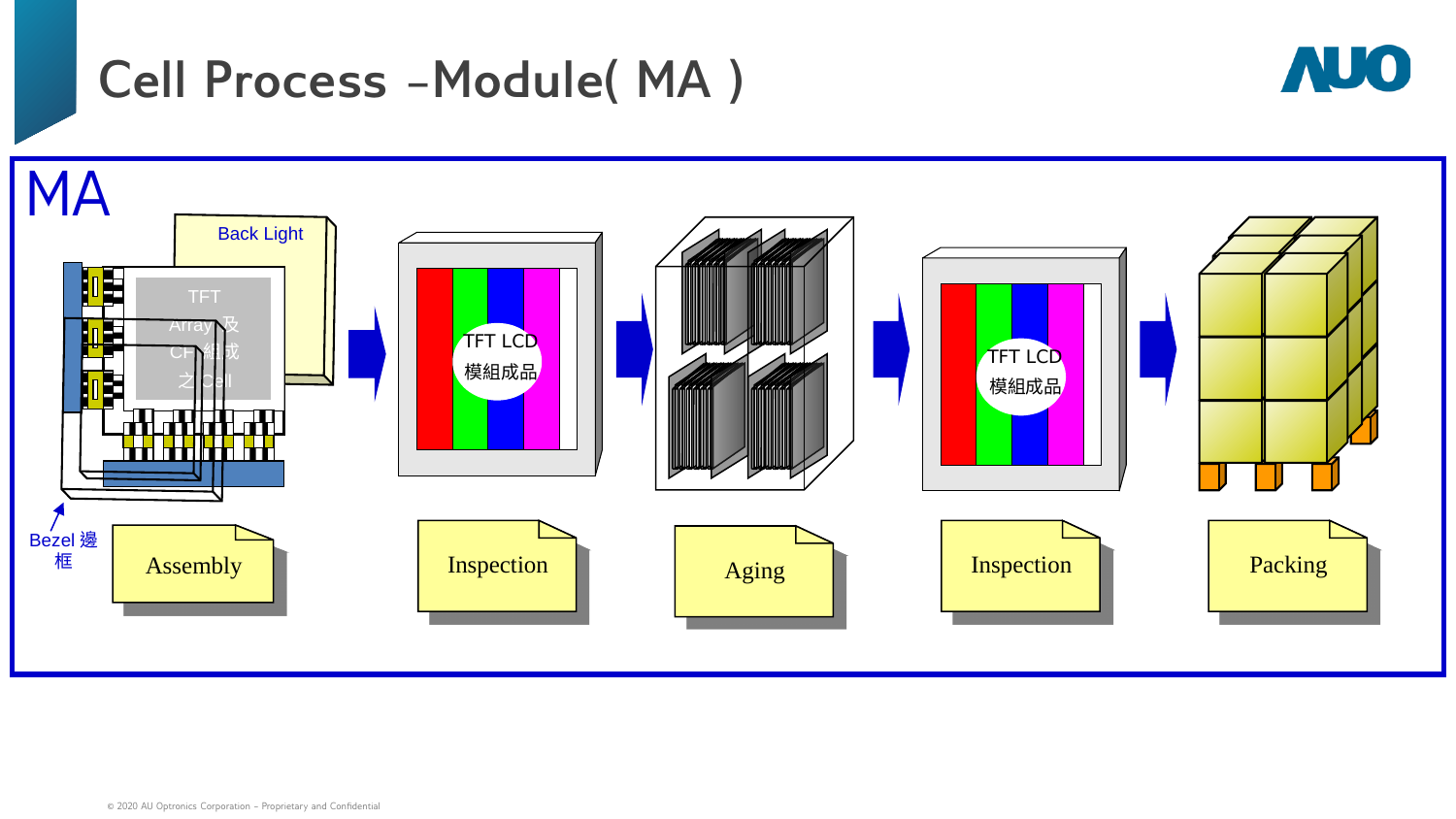

# Cell Process –Module( MA )
MA

TFT
Array 及

CF 組成
之Cell

Back Light

TFT LCD
模組成品

TFT LCD
模組成品

Inspection
Inspection
Packing
Bezel邊框
Assembly
Aging